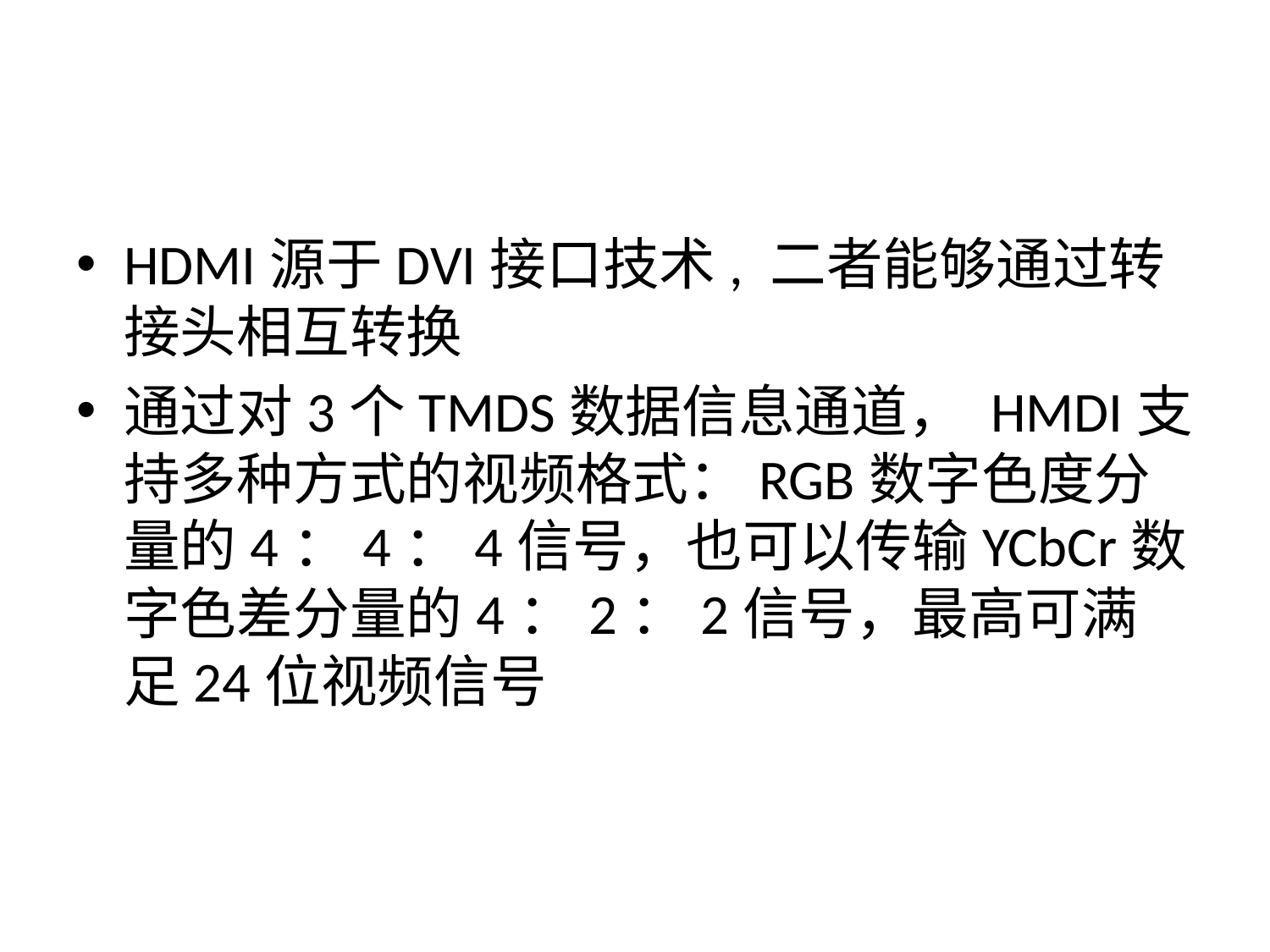

#
HDMI源于DVI接口技术, 二者能够通过转接头相互转换
通过对3个TMDS数据信息通道， HMDI支持多种方式的视频格式：RGB数字色度分量的4：4：4信号，也可以传输YCbCr数字色差分量的4：2：2信号，最高可满足24位视频信号